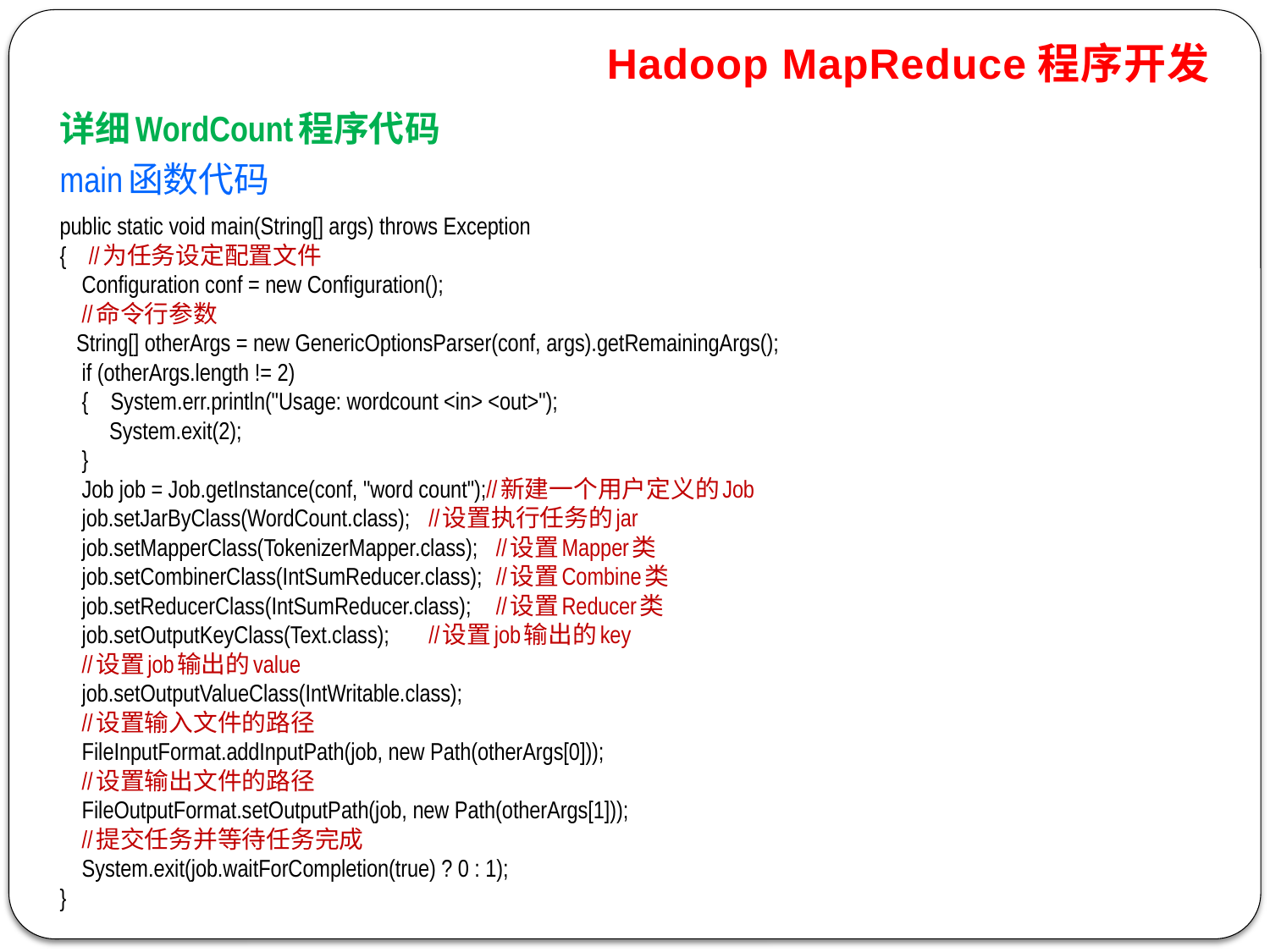

Hadoop MapReduce程序开发
详细WordCount程序代码
main函数代码
public static void main(String[] args) throws Exception
{    //为任务设定配置文件
    Configuration conf = new Configuration();
    //命令行参数
   String[] otherArgs = new GenericOptionsParser(conf, args).getRemainingArgs();
    if (otherArgs.length != 2)
    {    System.err.println("Usage: wordcount <in> <out>");
         System.exit(2);
    }
    Job job = Job.getInstance(conf, "word count");//新建一个用户定义的Job
    job.setJarByClass(WordCount.class);	//设置执行任务的jar
    job.setMapperClass(TokenizerMapper.class);	//设置Mapper类
    job.setCombinerClass(IntSumReducer.class);	//设置Combine类
    job.setReducerClass(IntSumReducer.class);	//设置Reducer类
    job.setOutputKeyClass(Text.class);	//设置job输出的key
    //设置job输出的value
    job.setOutputValueClass(IntWritable.class);
    //设置输入文件的路径
    FileInputFormat.addInputPath(job, new Path(otherArgs[0]));
    //设置输出文件的路径
    FileOutputFormat.setOutputPath(job, new Path(otherArgs[1]));
    //提交任务并等待任务完成
    System.exit(job.waitForCompletion(true) ? 0 : 1);
}